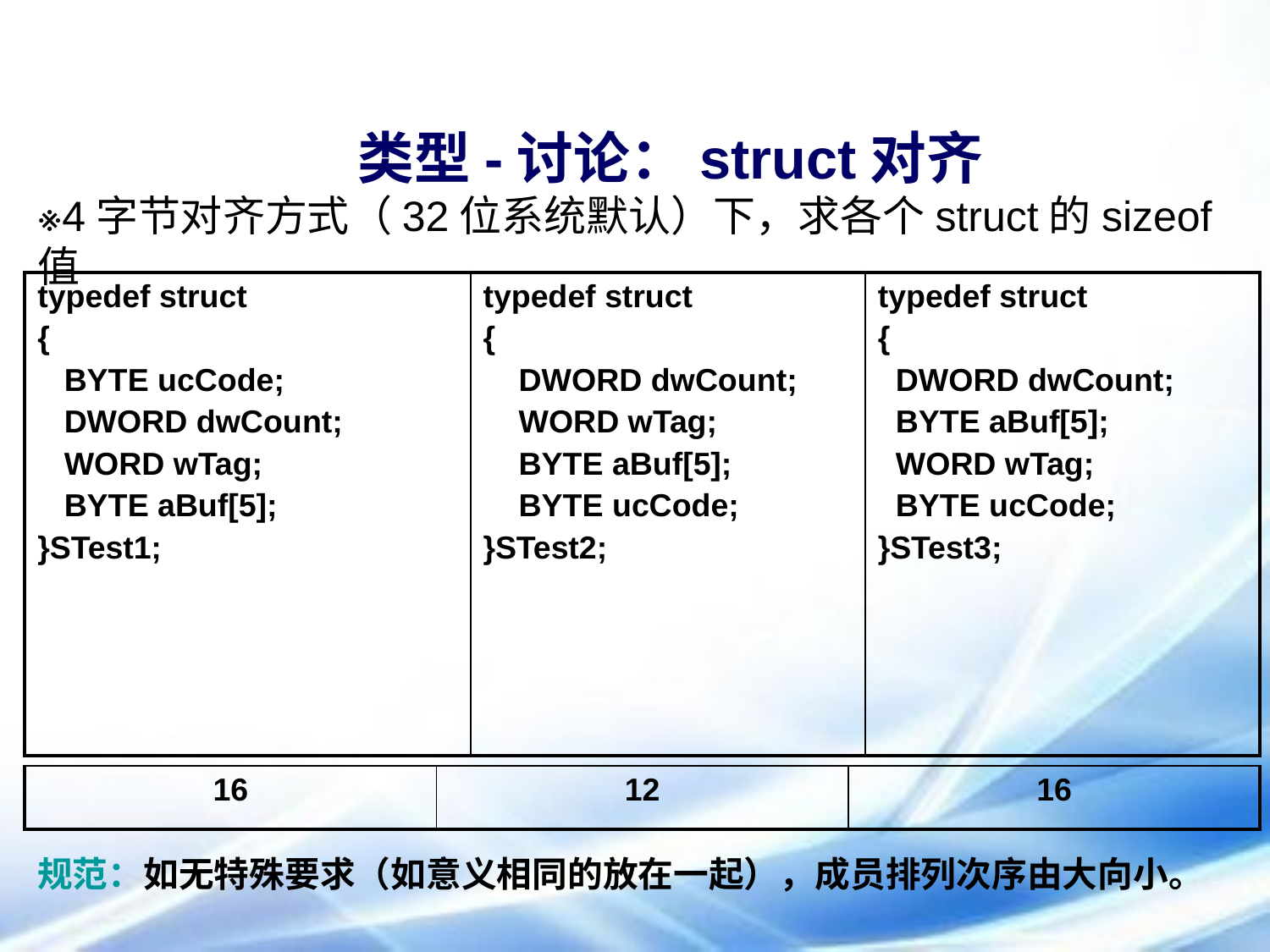

# 类型-讨论：struct对齐
※4字节对齐方式（32位系统默认）下，求各个struct的sizeof值
| typedef struct { BYTE ucCode; DWORD dwCount; WORD wTag; BYTE aBuf[5]; }STest1; | typedef struct { DWORD dwCount; WORD wTag; BYTE aBuf[5]; BYTE ucCode; }STest2; | typedef struct { DWORD dwCount; BYTE aBuf[5]; WORD wTag; BYTE ucCode; }STest3; |
| --- | --- | --- |
| 16 | 12 | 16 |
| --- | --- | --- |
规范：如无特殊要求（如意义相同的放在一起），成员排列次序由大向小。